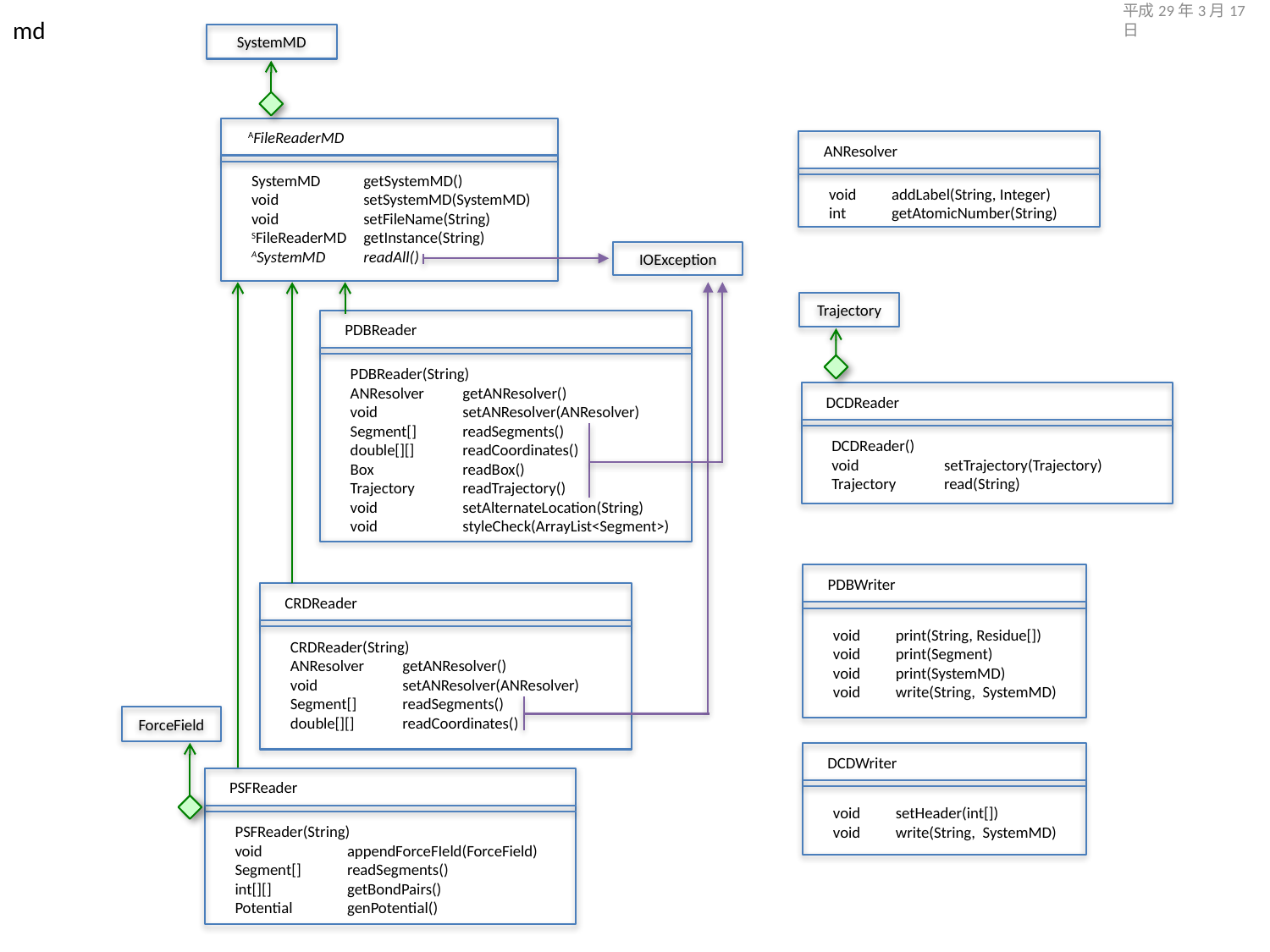

平成29年3月17日
md
SystemMD

AFileReaderMD

ANResolver
SystemMD	getSystemMD()
void	setSystemMD(SystemMD)
void	setFileName(String)
SFileReaderMD	getInstance(String)
ASystemMD	readAll()
void	addLabel(String, Integer)
int	getAtomicNumber(String)
IOException
Trajectory

PDBReader

PDBReader(String)
ANResolver	getANResolver()
void	setANResolver(ANResolver)
Segment[]	readSegments()
double[][]	readCoordinates()
Box	readBox()
Trajectory	readTrajectory()
void	setAlternateLocation(String)
void	styleCheck(ArrayList<Segment>)

DCDReader
DCDReader()
void	setTrajectory(Trajectory)
Trajectory	read(String)

PDBWriter

CRDReader
void	print(String, Residue[])
void	print(Segment)
void	print(SystemMD)
void	write(String,  SystemMD)
CRDReader(String)
ANResolver	getANResolver()
void	setANResolver(ANResolver)
Segment[]	readSegments()
double[][]	readCoordinates()
ForceField

DCDWriter

PSFReader
void	setHeader(int[])
void	write(String,  SystemMD)
PSFReader(String)
void	appendForceFIeld(ForceField)
Segment[]	readSegments()
int[][]	getBondPairs()
Potential	genPotential()